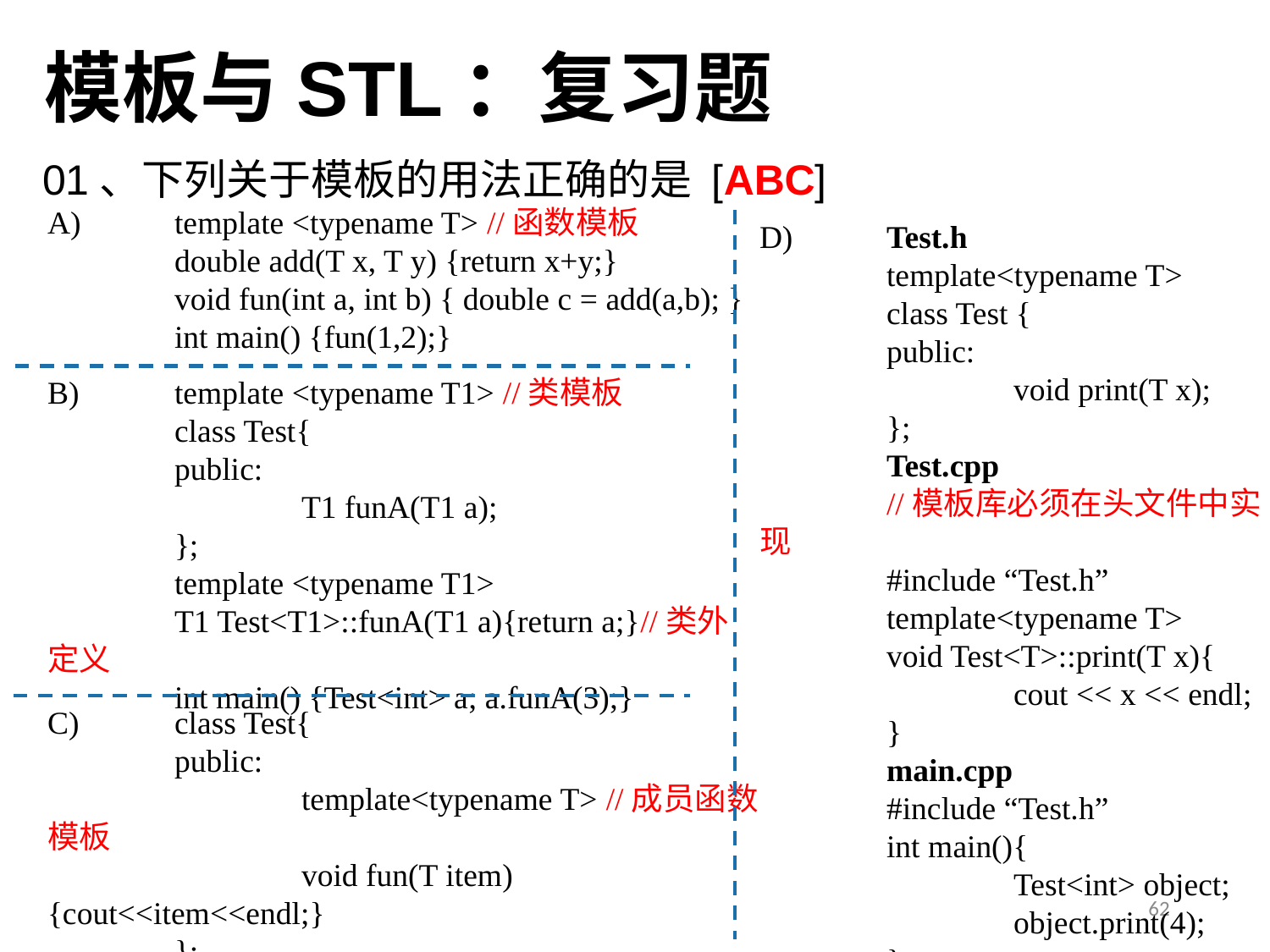

模板与STL：复习题
01、下列关于模板的用法正确的是 [ABC]
A) 	template <typename T> //函数模板
	double add(T x, T y) {return x+y;}
	void fun(int a, int b) { double c = add(a,b); }
	int main() {fun(1,2);}
D) 	Test.h
	template<typename T>
	class Test {
	public:
		void print(T x);
	};
	Test.cpp
	//模板库必须在头文件中实现
	#include “Test.h”
	template<typename T>
	void Test<T>::print(T x){
		cout << x << endl;
	}
	main.cpp
	#include “Test.h”
	int main(){
		Test<int> object;
		object.print(4);
	}

B) 	template <typename T1> //类模板
	class Test{
	public:
		T1 funA(T1 a);
	};
	template <typename T1>
	T1 Test<T1>::funA(T1 a){return a;}//类外定义
	int main() {Test<int> a; a.funA(3);}
C) 	class Test{
	public:
		template<typename T> //成员函数模板
		void fun(T item){cout<<item<<endl;}
	};
	int main(){Test a; a.fun(3);}
62